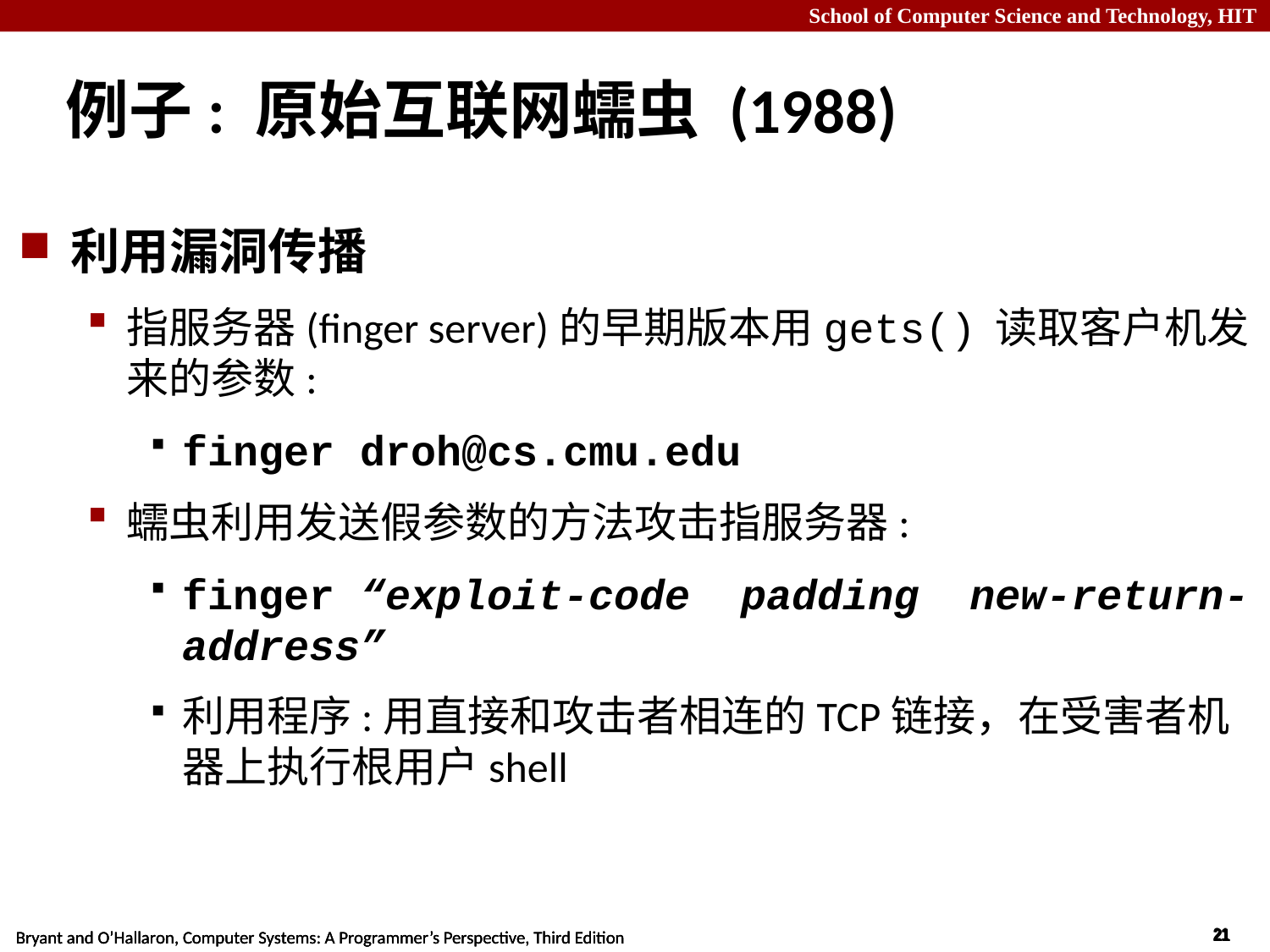

# 例子: 原始互联网蠕虫 (1988)
利用漏洞传播
指服务器(finger server)的早期版本用gets() 读取客户机发来的参数:
finger droh@cs.cmu.edu
蠕虫利用发送假参数的方法攻击指服务器:
finger “exploit-code  padding  new-return-address”
利用程序:用直接和攻击者相连的TCP链接，在受害者机器上执行根用户shell